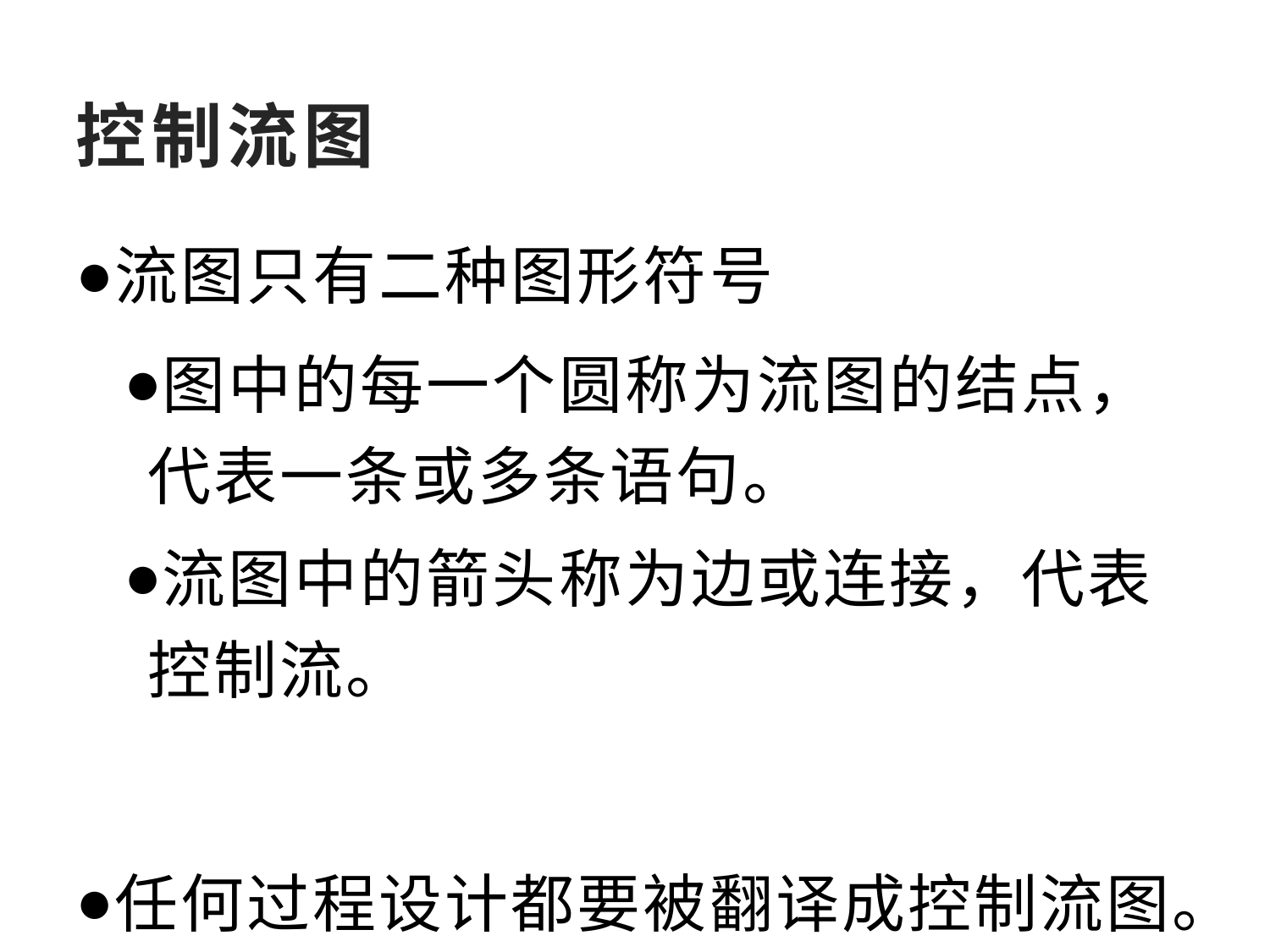

控制流图
流图只有二种图形符号
图中的每一个圆称为流图的结点，代表一条或多条语句。
流图中的箭头称为边或连接，代表控制流。

任何过程设计都要被翻译成控制流图。